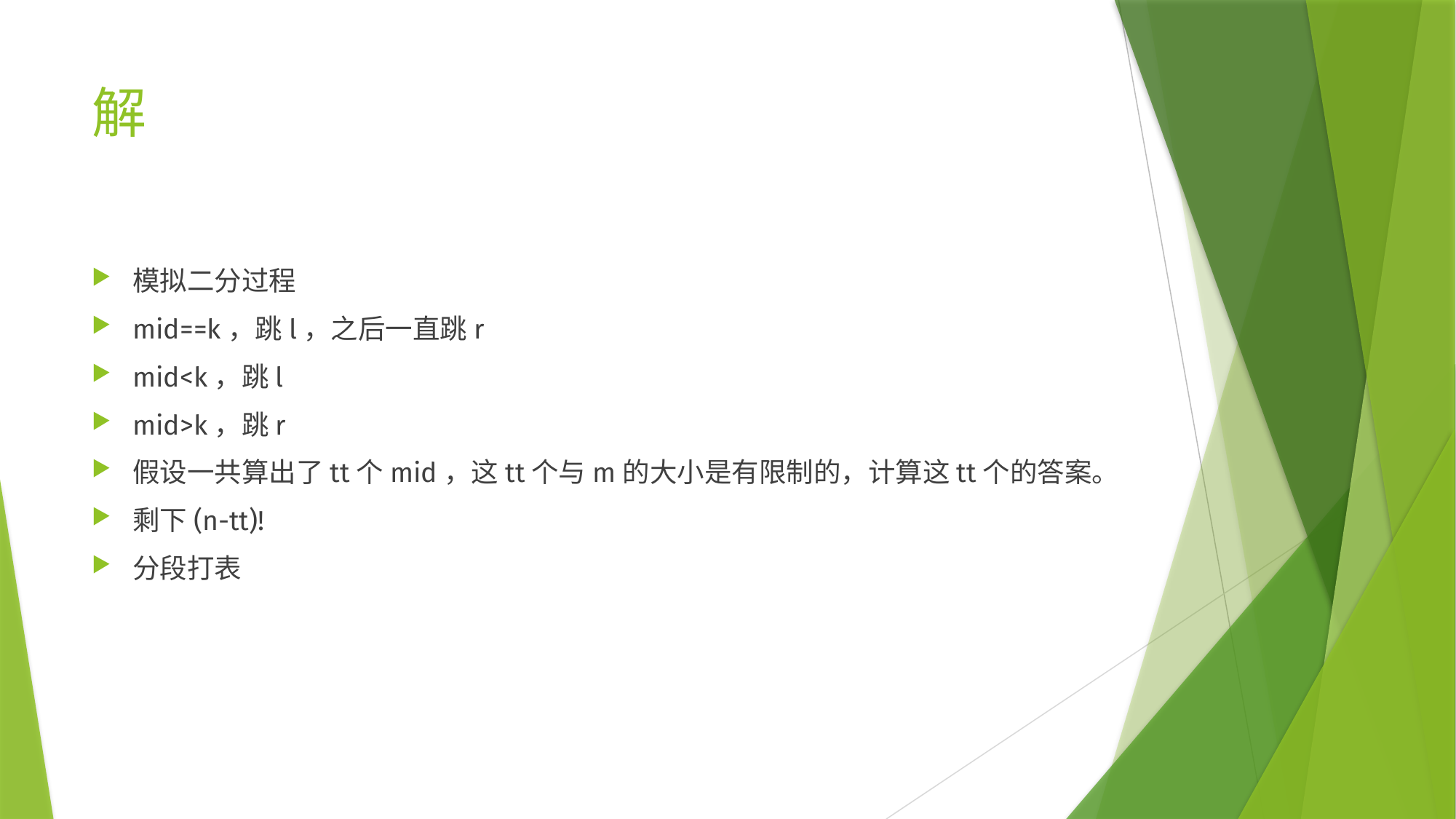

# 解
模拟二分过程
mid==k，跳l，之后一直跳r
mid<k，跳l
mid>k，跳r
假设一共算出了tt个mid，这tt个与m的大小是有限制的，计算这tt个的答案。
剩下(n-tt)!
分段打表